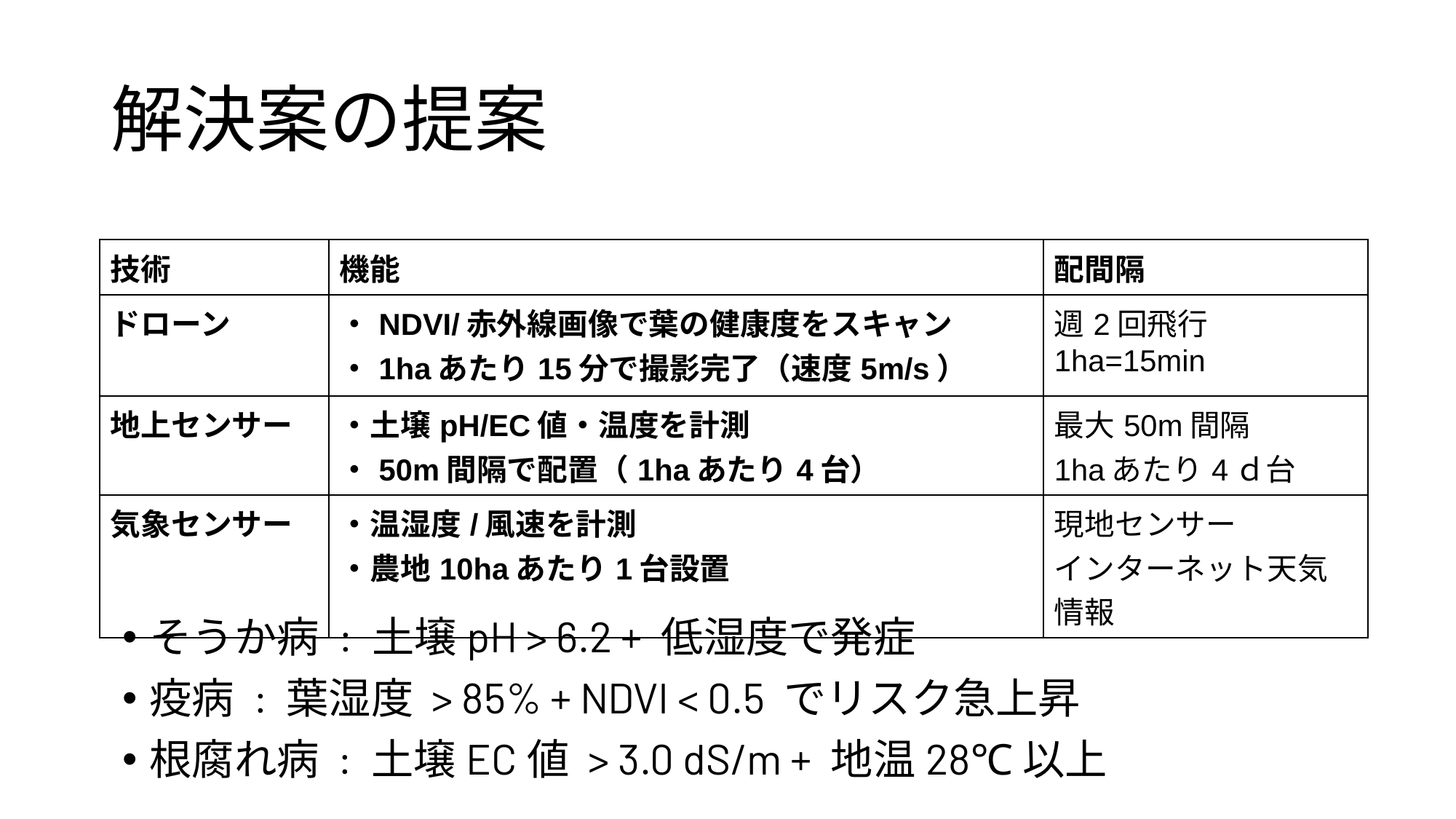

# 解決案の提案
| 技術 | 機能 | 配間隔 |
| --- | --- | --- |
| ドローン | ・NDVI/赤外線画像で葉の健康度をスキャン ・1haあたり15分で撮影完了（速度5m/s） | 週2回飛行 1ha=15min​ |
| 地上センサー | ・土壌pH/EC値・温度を計測 ・50m間隔で配置（1haあたり4台） | 最大50m間隔 1haあたり4ｄ台 |
| 気象センサー | ・温湿度/風速を計測 ・農地10haあたり1台設置 | 現地センサー インターネット天気情報 |
そうか病 : 土壌pH > 6.2 + 低湿度で発症
疫病 : 葉湿度 > 85% + NDVI < 0.5 でリスク急上昇
根腐れ病 : 土壌EC値 > 3.0 dS/m + 地温28℃以上